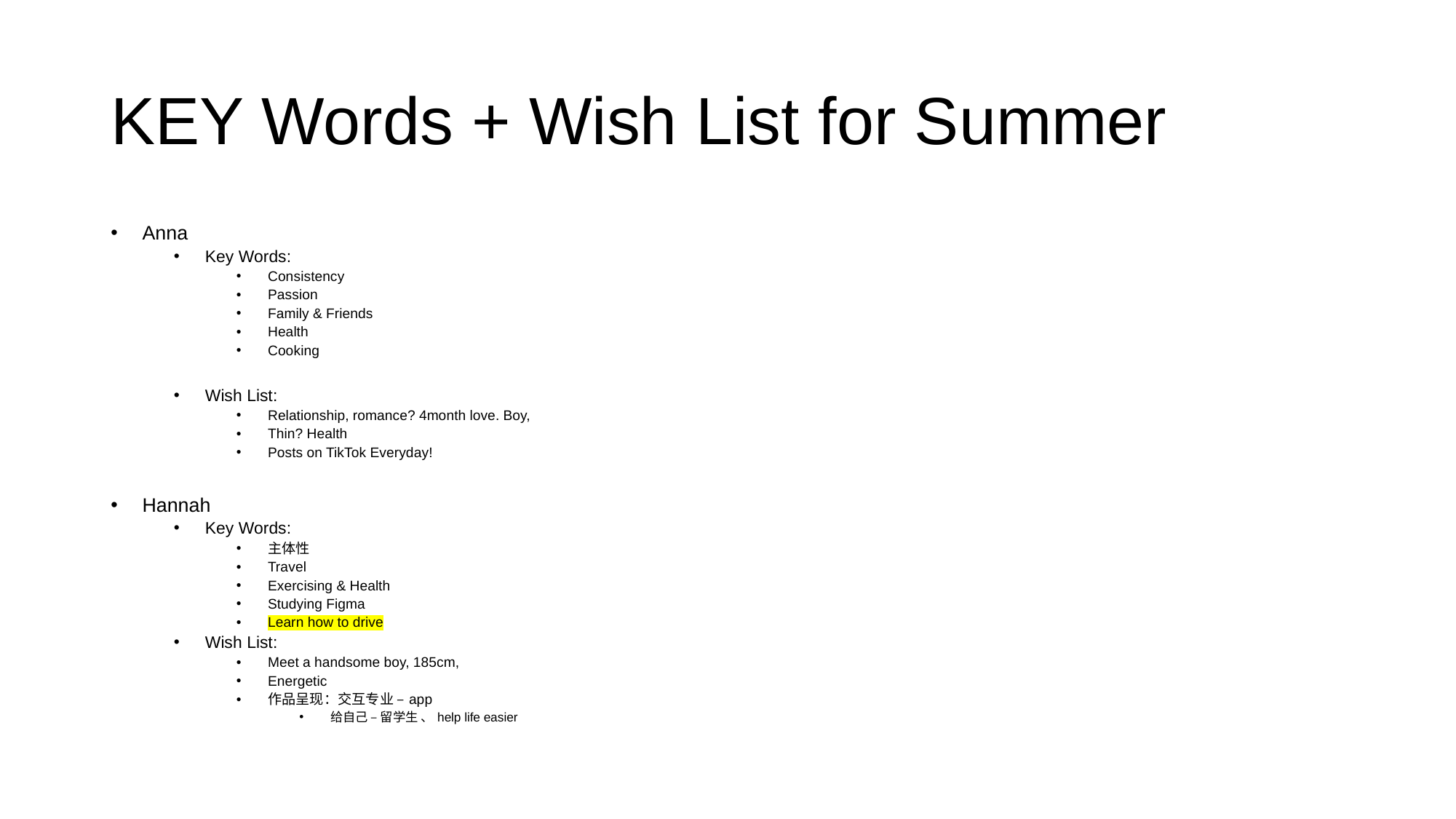

# KEY Words + Wish List for Summer
Anna
Key Words:
Consistency
Passion
Family & Friends
Health
Cooking

Wish List:
Relationship, romance? 4month love. Boy,
Thin? Health
Posts on TikTok Everyday!

Hannah
Key Words:
主体性
Travel
Exercising & Health
Studying Figma
Learn how to drive
Wish List:
Meet a handsome boy, 185cm,
Energetic
作品呈现：交互专业 – app
给自己 – 留学生 、 help life easier